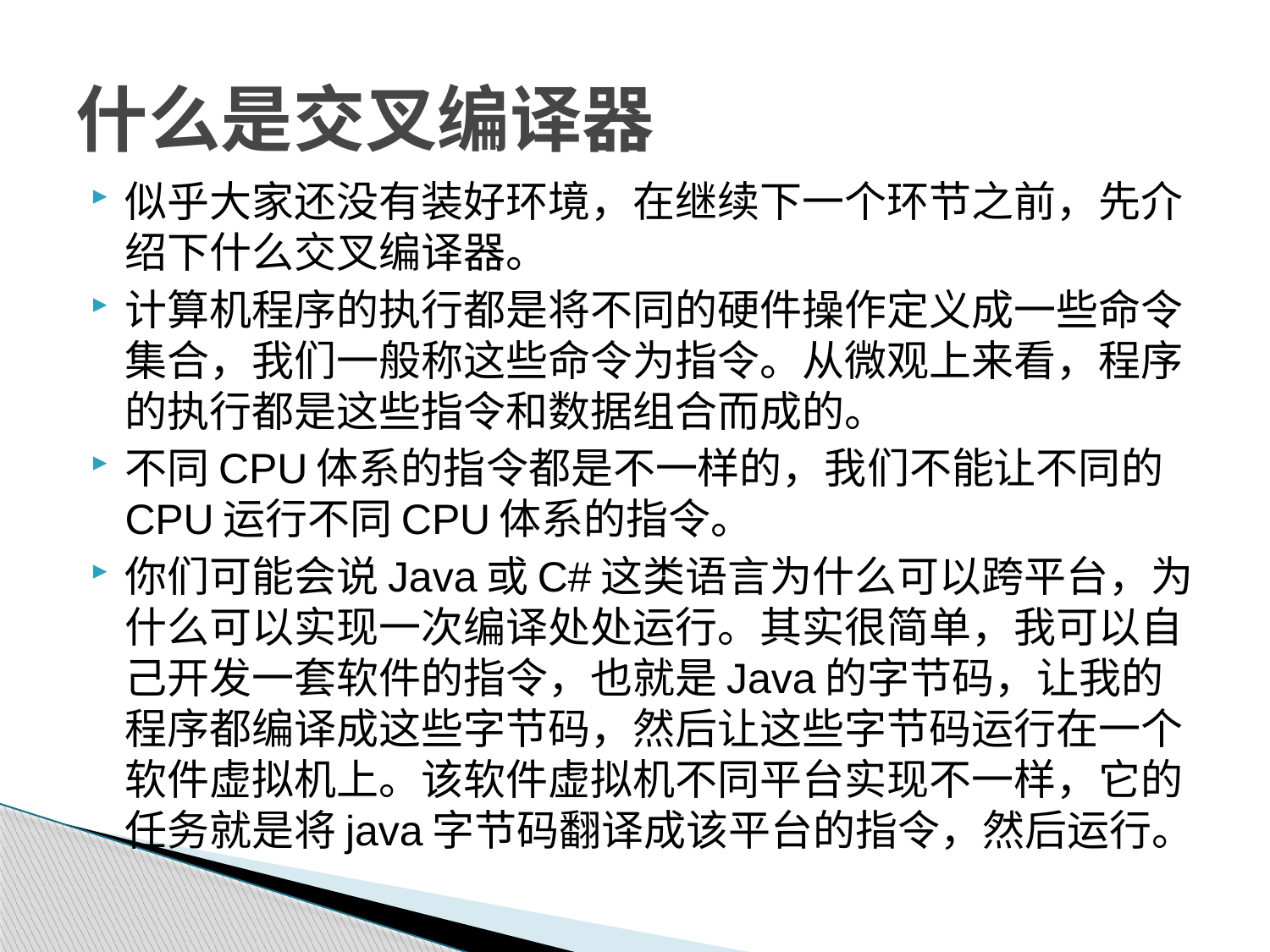

# 什么是交叉编译器
似乎大家还没有装好环境，在继续下一个环节之前，先介绍下什么交叉编译器。
计算机程序的执行都是将不同的硬件操作定义成一些命令集合，我们一般称这些命令为指令。从微观上来看，程序的执行都是这些指令和数据组合而成的。
不同CPU体系的指令都是不一样的，我们不能让不同的CPU运行不同CPU体系的指令。
你们可能会说Java或C#这类语言为什么可以跨平台，为什么可以实现一次编译处处运行。其实很简单，我可以自己开发一套软件的指令，也就是Java的字节码，让我的程序都编译成这些字节码，然后让这些字节码运行在一个软件虚拟机上。该软件虚拟机不同平台实现不一样，它的任务就是将java字节码翻译成该平台的指令，然后运行。